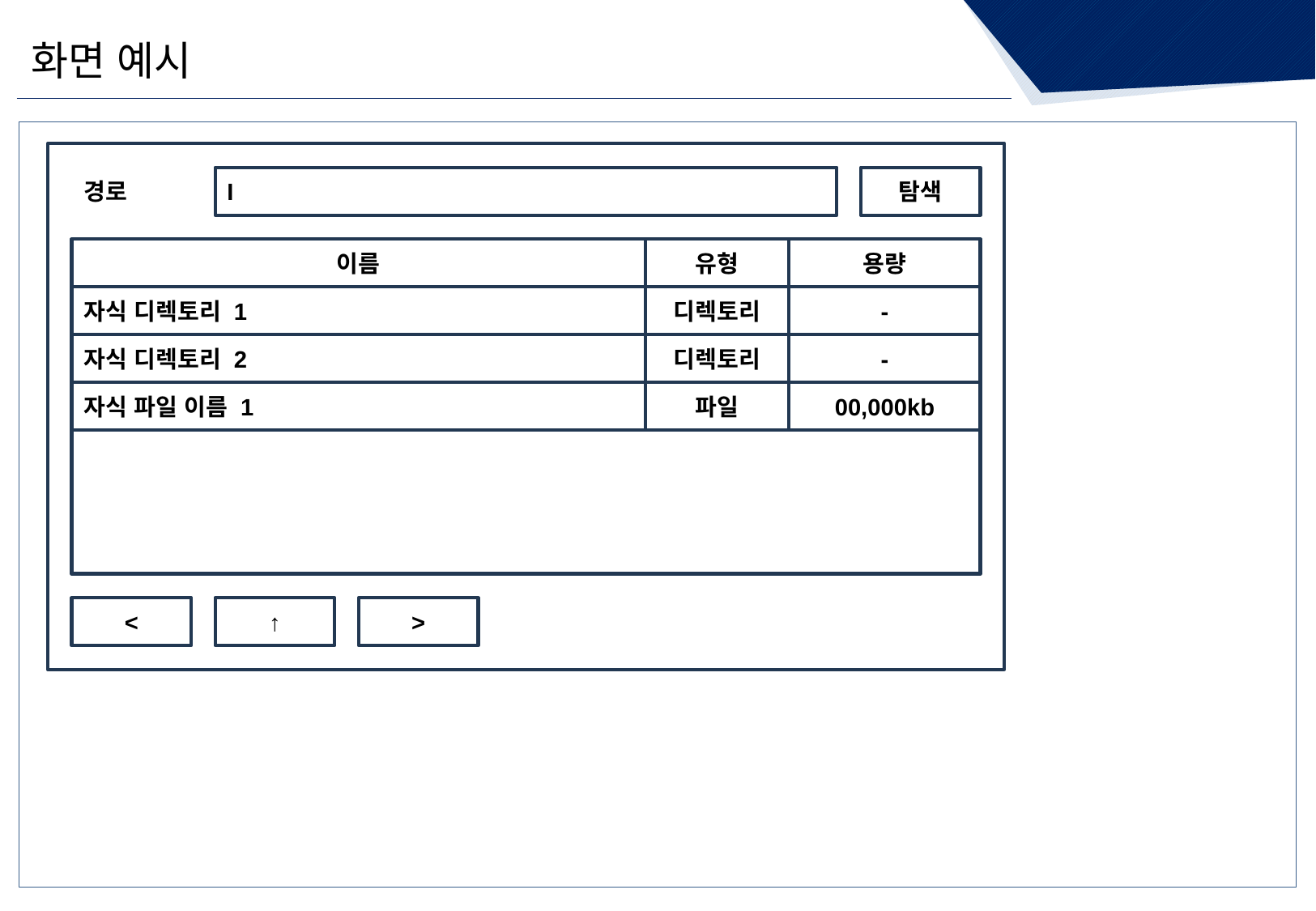

화면 예시

경로
I
탐색
이름
유형
용량
자식 디렉토리 1
디렉토리
-
자식 디렉토리 2
디렉토리
-
자식 파일 이름 1

파일
00,000kb
↑
>
<